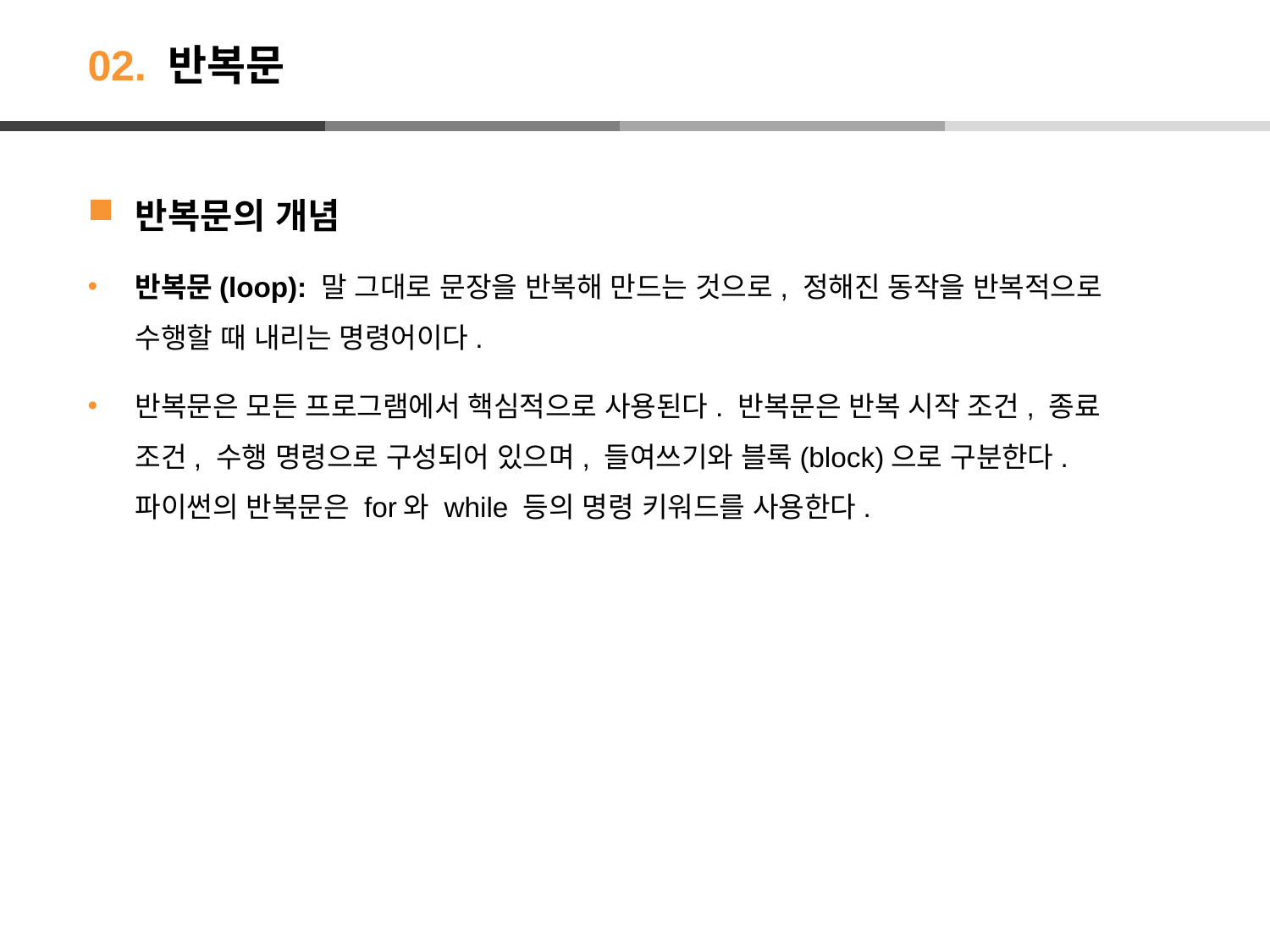

# 02. 반복문
반복문의 개념
반복문(loop): 말 그대로 문장을 반복해 만드는 것으로, 정해진 동작을 반복적으로 수행할 때 내리는 명령어이다.
반복문은 모든 프로그램에서 핵심적으로 사용된다. 반복문은 반복 시작 조건, 종료 조건, 수행 명령으로 구성되어 있으며, 들여쓰기와 블록(block)으로 구분한다. 파이썬의 반복문은 for와 while 등의 명령 키워드를 사용한다.